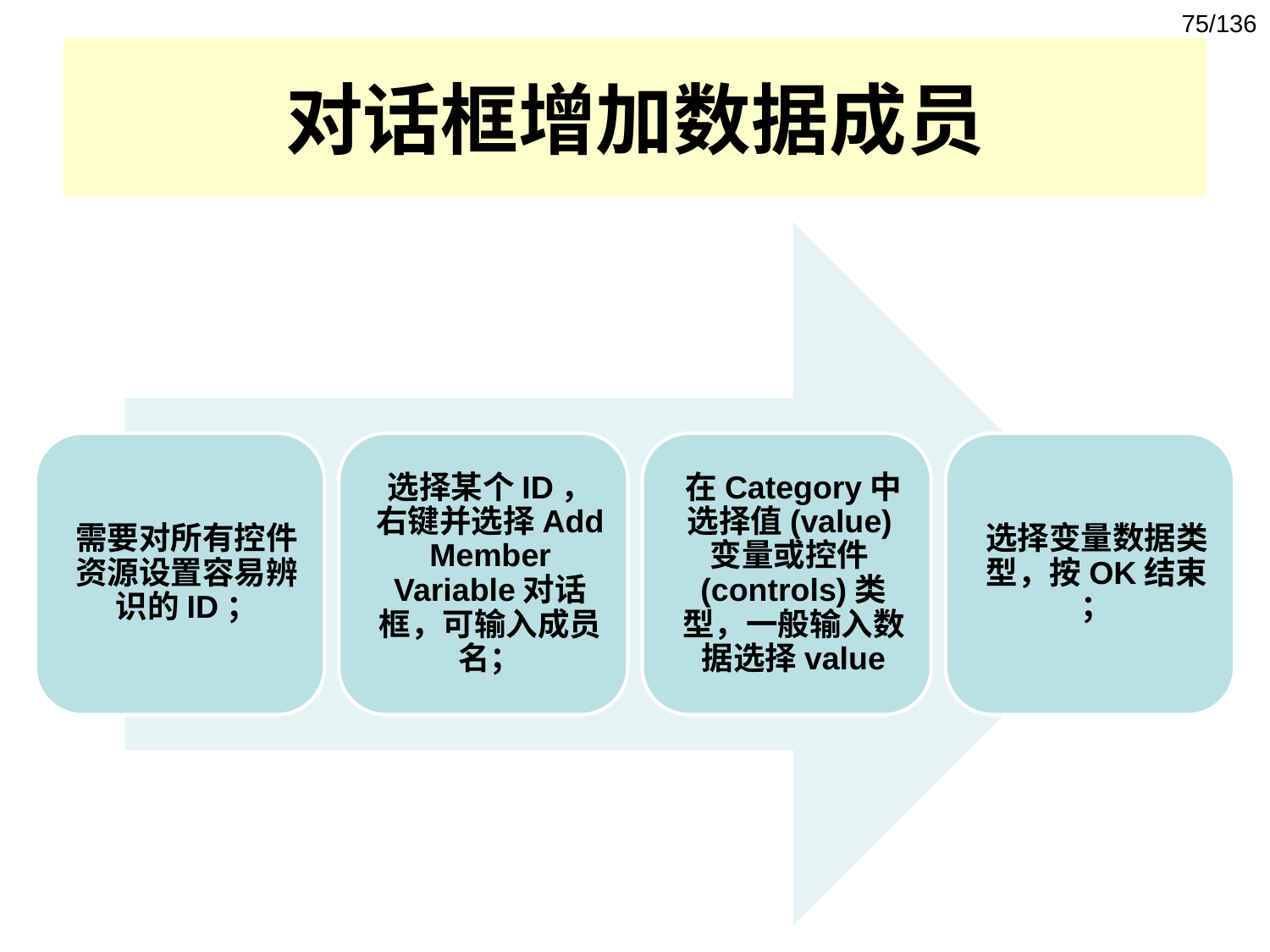

75/136
# 对话框增加数据成员
需要对所有控件资源设置容易辨识的ID；
选择某个ID，右键并选择Add Member Variable对话框，可输入成员名；
在Category中选择值(value)变量或控件(controls)类型，一般输入数据选择value
选择变量数据类型，按OK结束 ；